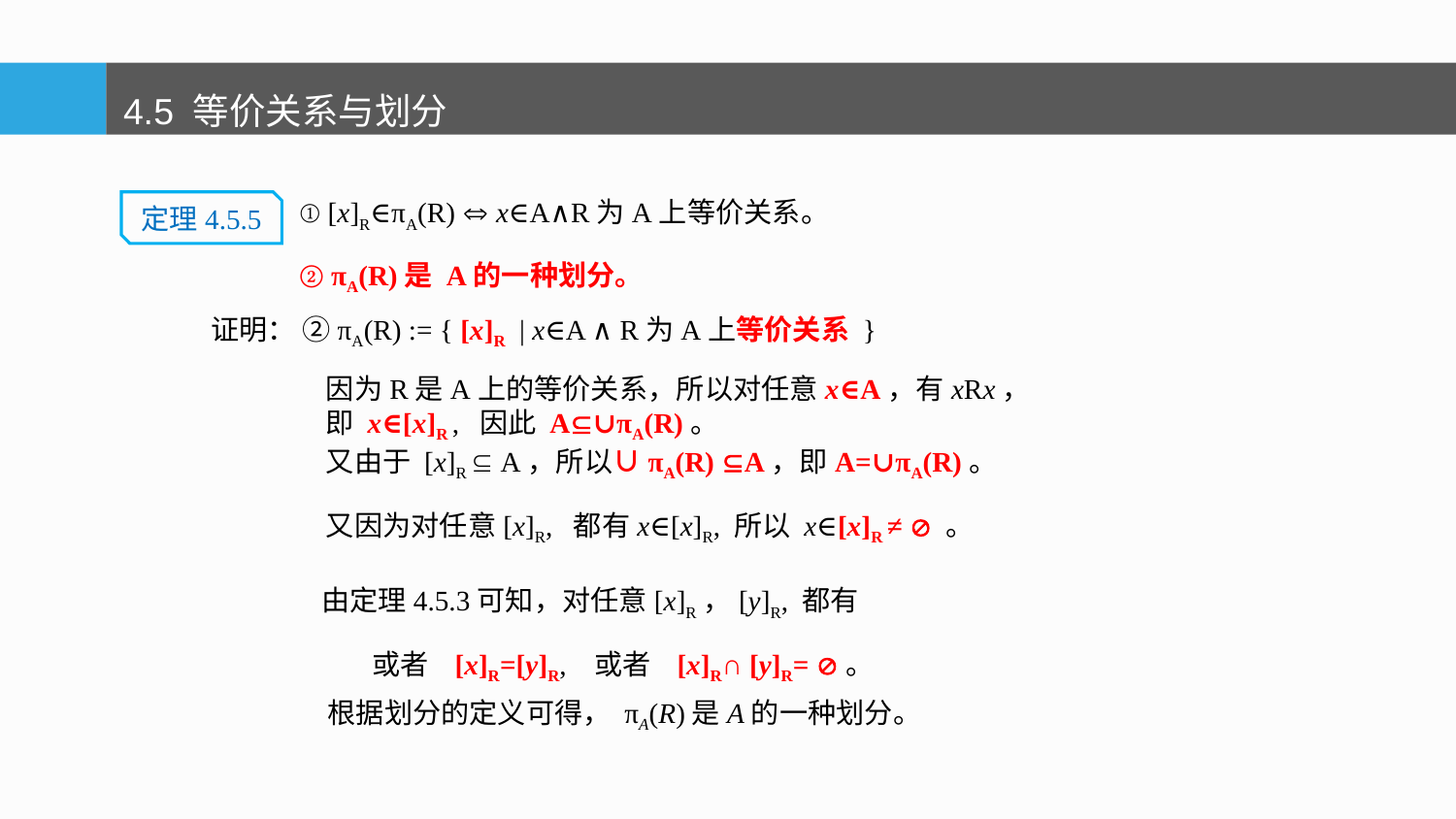

4.5 等价关系与划分

① [x]R∈πA(R) ⇔ x∈A∧R为A上等价关系。
② πA(R)是 A的一种划分。
定理4.5.5
证明： ②πA(R) := { [x]R  | x∈A ∧ R为A上等价关系 }
因为R是A上的等价关系，所以对任意x∈A，有xRx，
即 x∈[x]R ,  因此 A⊆∪πA(R)。
又由于 [x]R ⊆ A，所以∪πA(R) ⊆A，即A=∪πA(R)。
又因为对任意[x]R,  都有x∈[x]R, 所以 x∈[x]R ≠ ∅ 。
由定理4.5.3可知，对任意[x]R，[y]R, 都有
       或者   [x]R=[y]R,   或者   [x]R∩ [y]R= ∅。
根据划分的定义可得， πA(R)是A的一种划分。